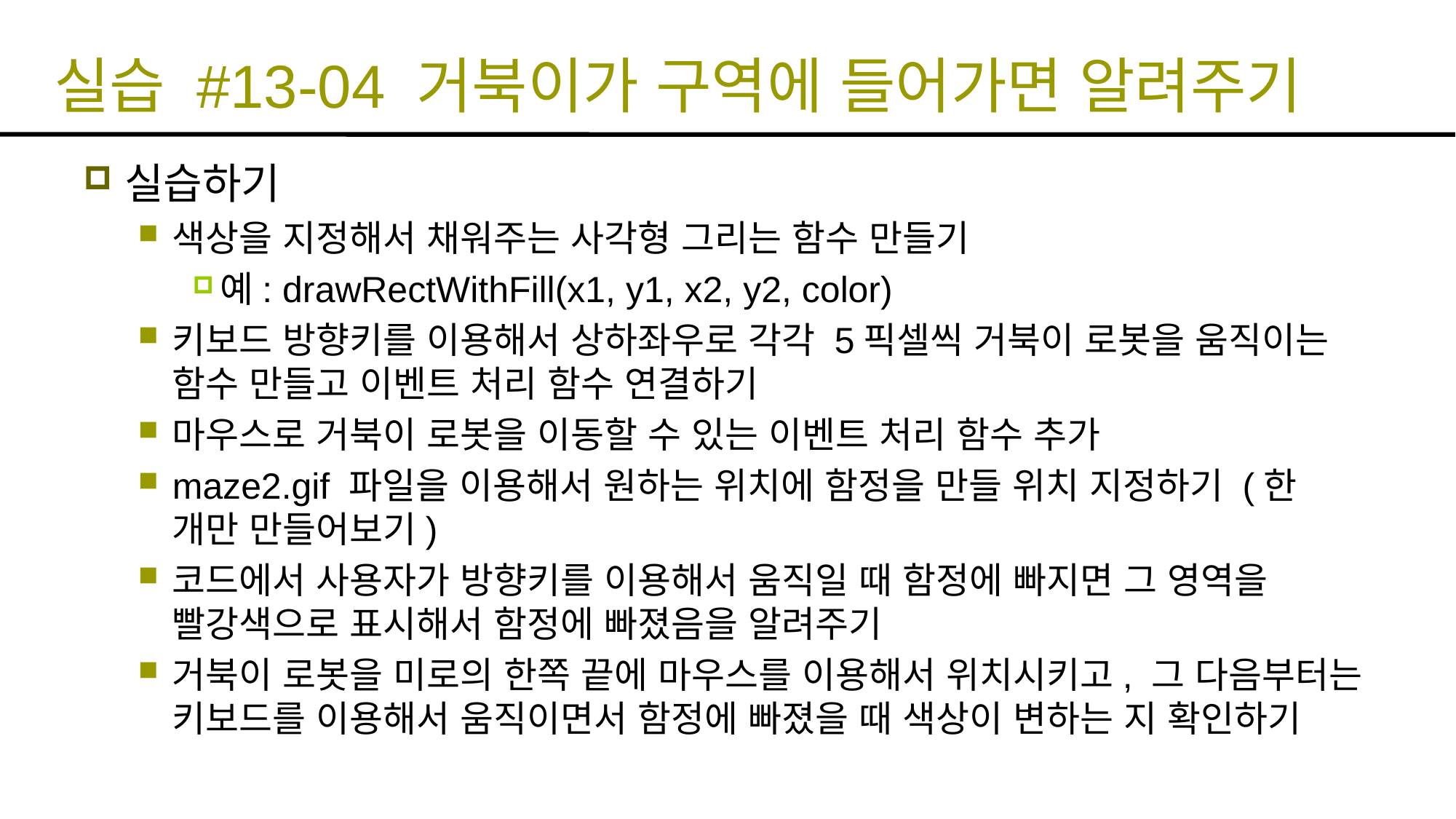

# 실습 #13-04 거북이가 구역에 들어가면 알려주기
실습하기
색상을 지정해서 채워주는 사각형 그리는 함수 만들기
예: drawRectWithFill(x1, y1, x2, y2, color)
키보드 방향키를 이용해서 상하좌우로 각각 5픽셀씩 거북이 로봇을 움직이는 함수 만들고 이벤트 처리 함수 연결하기
마우스로 거북이 로봇을 이동할 수 있는 이벤트 처리 함수 추가
maze2.gif 파일을 이용해서 원하는 위치에 함정을 만들 위치 지정하기 (한 개만 만들어보기)
코드에서 사용자가 방향키를 이용해서 움직일 때 함정에 빠지면 그 영역을 빨강색으로 표시해서 함정에 빠졌음을 알려주기
거북이 로봇을 미로의 한쪽 끝에 마우스를 이용해서 위치시키고, 그 다음부터는 키보드를 이용해서 움직이면서 함정에 빠졌을 때 색상이 변하는 지 확인하기